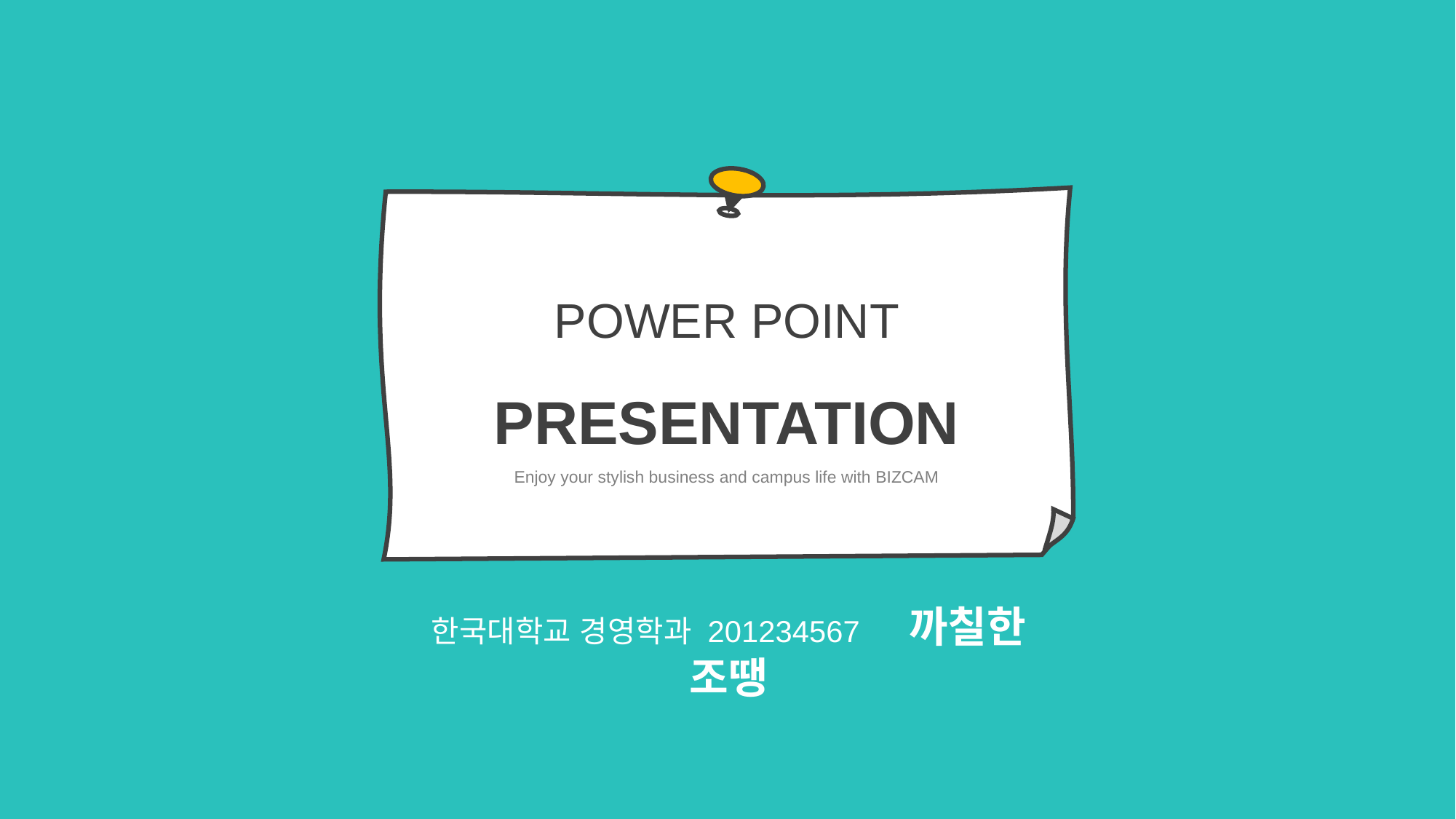

POWER POINT PRESENTATION
Enjoy your stylish business and campus life with BIZCAM

한국대학교 경영학과 201234567     까칠한 조땡